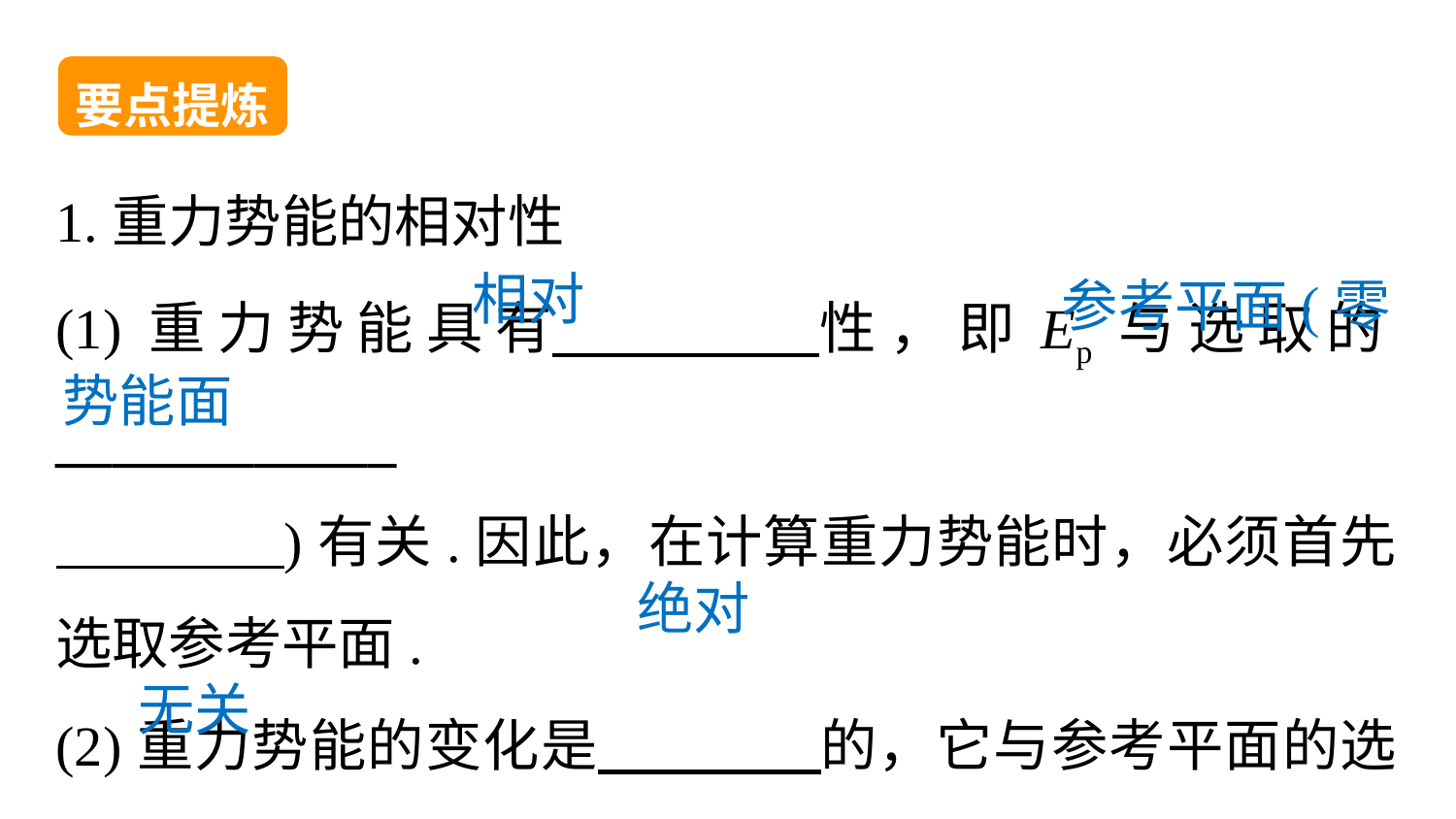

要点提炼
1.重力势能的相对性
(1)重力势能具有          性，即Ep与选取的____________
               )有关.因此，在计算重力势能时，必须首先选取参考平面.
(2)重力势能的变化是                的，它与参考平面的选取            .
相对
参考平面(零
势能面
绝对
无关